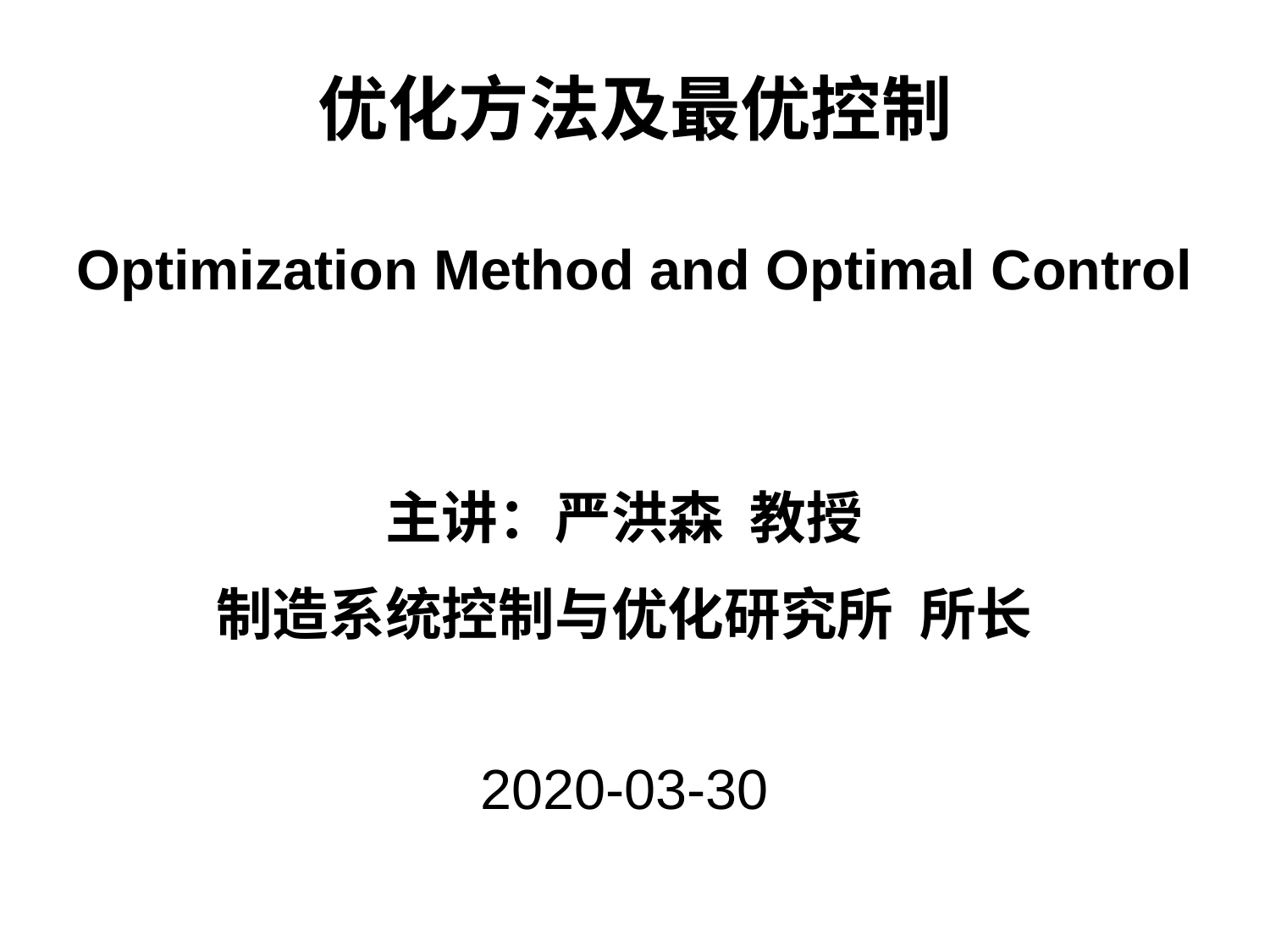

# 优化方法及最优控制 Optimization Method and Optimal Control
主讲：严洪森  教授
制造系统控制与优化研究所  所长

2020-03-30